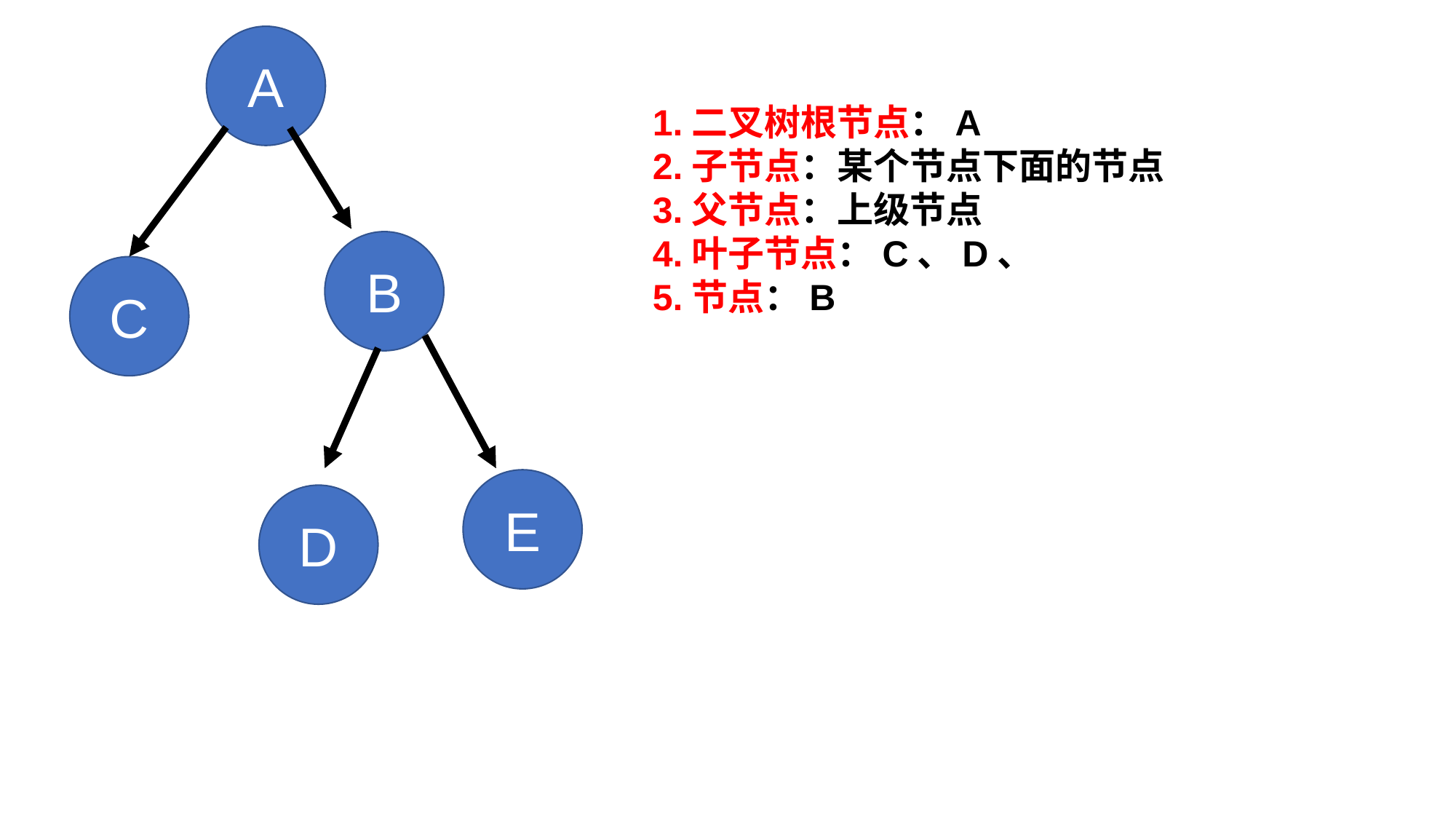

A
1.二叉树根节点：A
2.子节点：某个节点下面的节点
3.父节点：上级节点
4.叶子节点：C、D、
5.节点：B
B
C
E
D